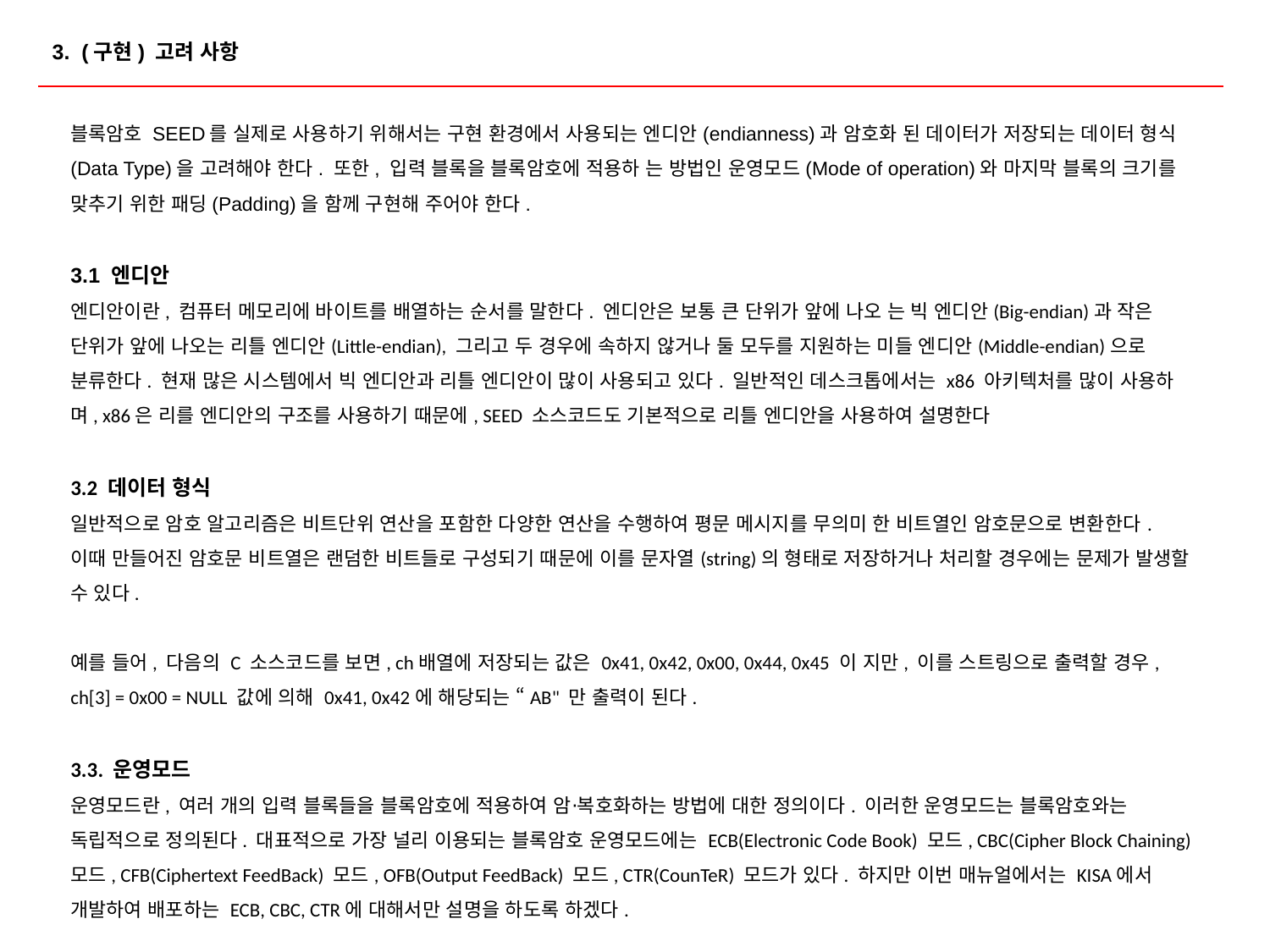

3.  (구현) 고려 사항
블록암호 SEED를 실제로 사용하기 위해서는 구현 환경에서 사용되는 엔디안(endianness)과 암호화 된 데이터가 저장되는 데이터 형식(Data Type)을 고려해야 한다. 또한, 입력 블록을 블록암호에 적용하 는 방법인 운영모드(Mode of operation)와 마지막 블록의 크기를 맞추기 위한 패딩(Padding)을 함께 구현해 주어야 한다.

3.1 엔디안
엔디안이란, 컴퓨터 메모리에 바이트를 배열하는 순서를 말한다. 엔디안은 보통 큰 단위가 앞에 나오 는 빅 엔디안(Big-endian)과 작은 단위가 앞에 나오는 리틀 엔디안(Little-endian), 그리고 두 경우에 속하지 않거나 둘 모두를 지원하는 미들 엔디안(Middle-endian)으로 분류한다. 현재 많은 시스템에서 빅 엔디안과 리틀 엔디안이 많이 사용되고 있다. 일반적인 데스크톱에서는 x86 아키텍처를 많이 사용하며, x86은 리를 엔디안의 구조를 사용하기 때문에, SEED 소스코드도 기본적으로 리틀 엔디안을 사용하여 설명한다

3.2 데이터 형식
일반적으로 암호 알고리즘은 비트단위 연산을 포함한 다양한 연산을 수행하여 평문 메시지를 무의미 한 비트열인 암호문으로 변환한다. 이때 만들어진 암호문 비트열은 랜덤한 비트들로 구성되기 때문에 이를 문자열(string)의 형태로 저장하거나 처리할 경우에는 문제가 발생할 수 있다.

예를 들어, 다음의 C 소스코드를 보면, ch배열에 저장되는 값은 0x41, 0x42, 0x00, 0x44, 0x45 이 지만, 이를 스트링으로 출력할 경우, ch[3] = 0x00 = NULL 값에 의해 0x41, 0x42에 해당되는 “AB" 만 출력이 된다.

3.3. 운영모드
운영모드란, 여러 개의 입력 블록들을 블록암호에 적용하여 암⋅복호화하는 방법에 대한 정의이다. 이러한 운영모드는 블록암호와는 독립적으로 정의된다. 대표적으로 가장 널리 이용되는 블록암호 운영모드에는 ECB(Electronic Code Book) 모드, CBC(Cipher Block Chaining) 모드, CFB(Ciphertext FeedBack) 모드, OFB(Output FeedBack) 모드, CTR(CounTeR) 모드가 있다. 하지만 이번 매뉴얼에서는 KISA에서 개발하여 배포하는 ECB, CBC, CTR에 대해서만 설명을 하도록 하겠다.